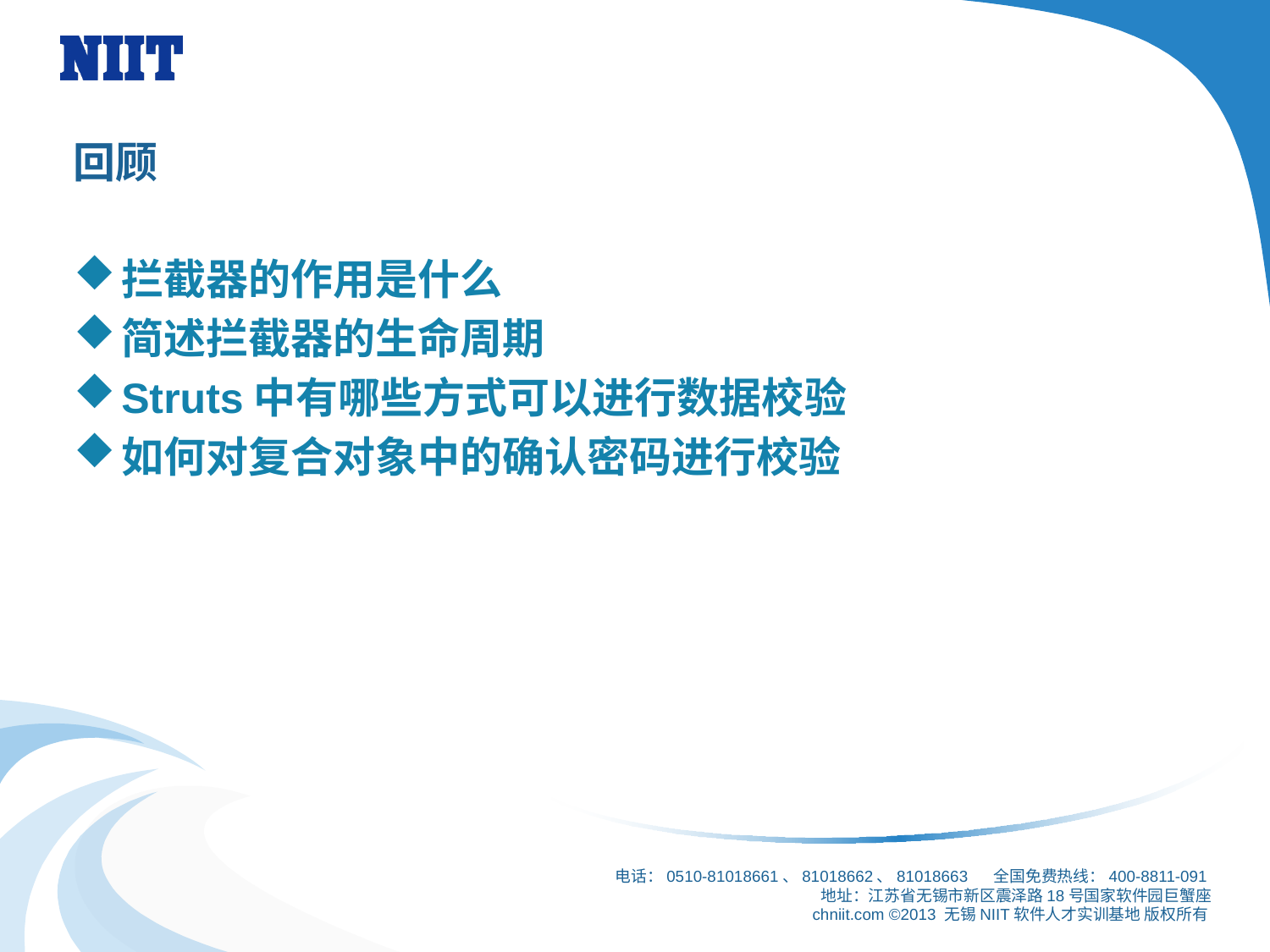

# 回顾
拦截器的作用是什么
简述拦截器的生命周期
Struts中有哪些方式可以进行数据校验
如何对复合对象中的确认密码进行校验